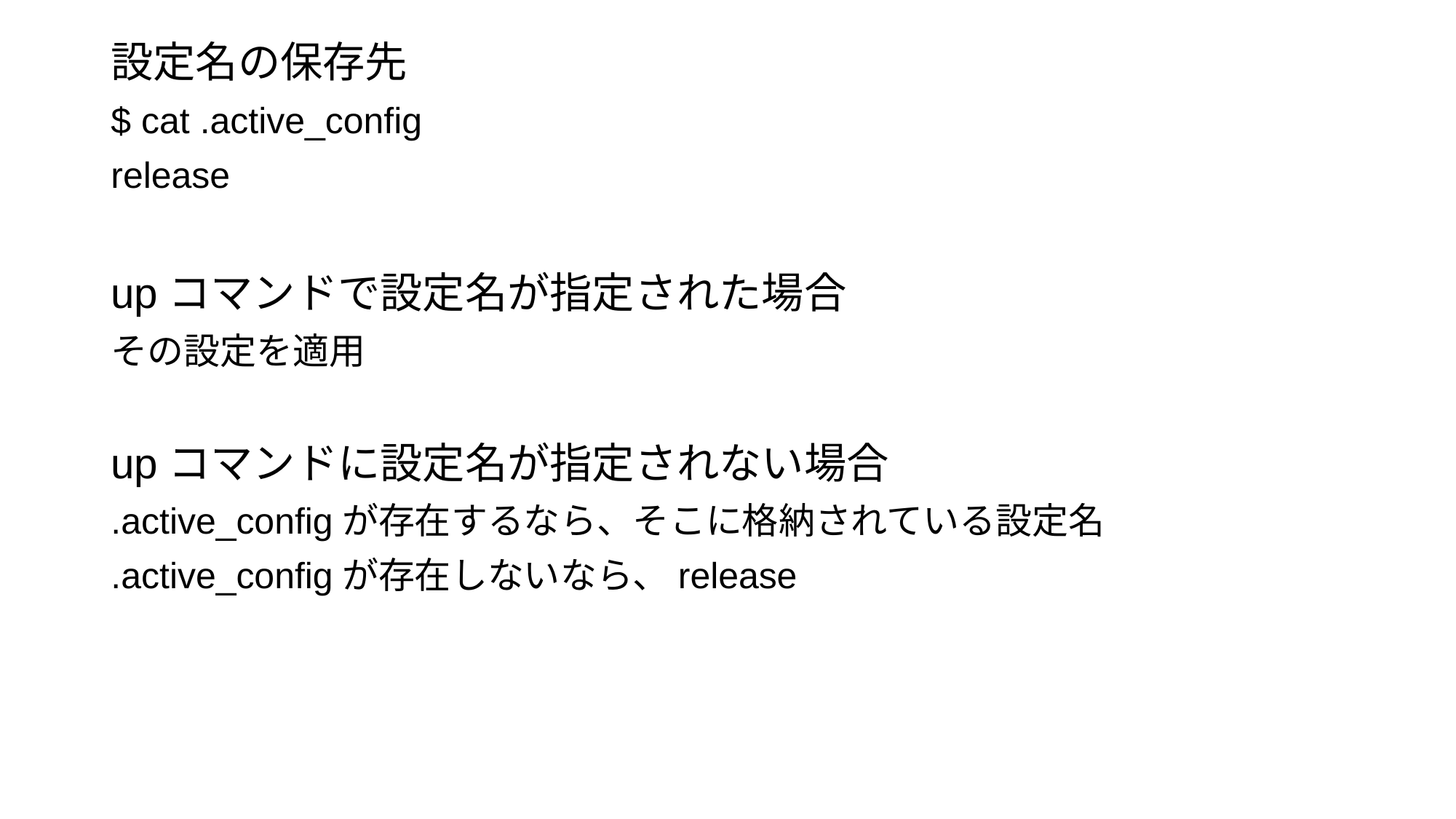

設定名の保存先
$ cat .active_config
release

upコマンドで設定名が指定された場合
その設定を適用

upコマンドに設定名が指定されない場合
.active_configが存在するなら、そこに格納されている設定名
.active_configが存在しないなら、release